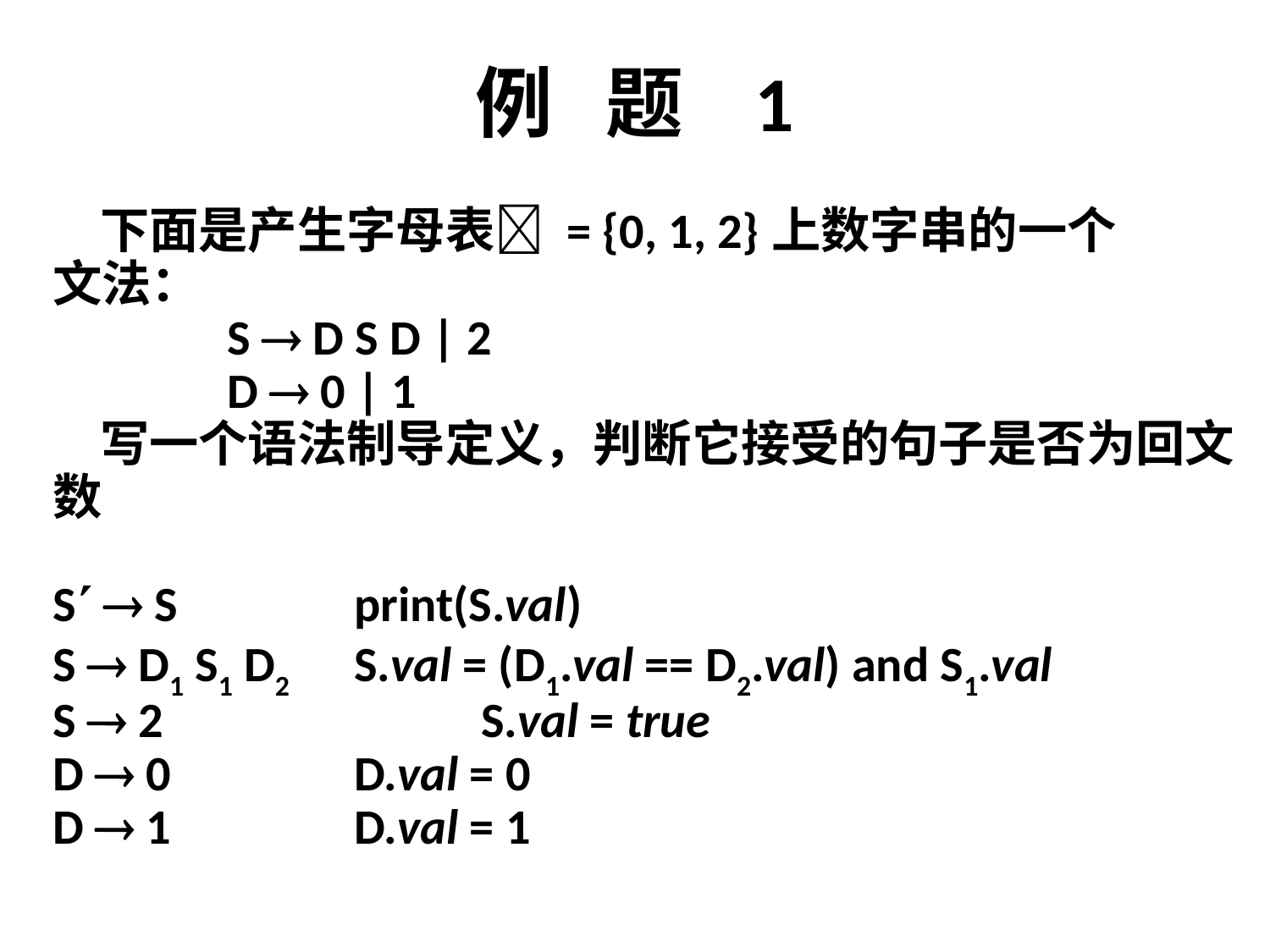

# 例   题   1
	下面是产生字母表Σ = {0, 1, 2}上数字串的一个
文法：
		S → D S D | 2
		D → 0 | 1
	写一个语法制导定义，判断它接受的句子是否为回文
数

S′ → S		print(S.val)
S → D1 S1 D2	S.val = (D1.val == D2.val) and S1.val
S → 2			S.val = true
D → 0		D.val = 0
D → 1		D.val = 1